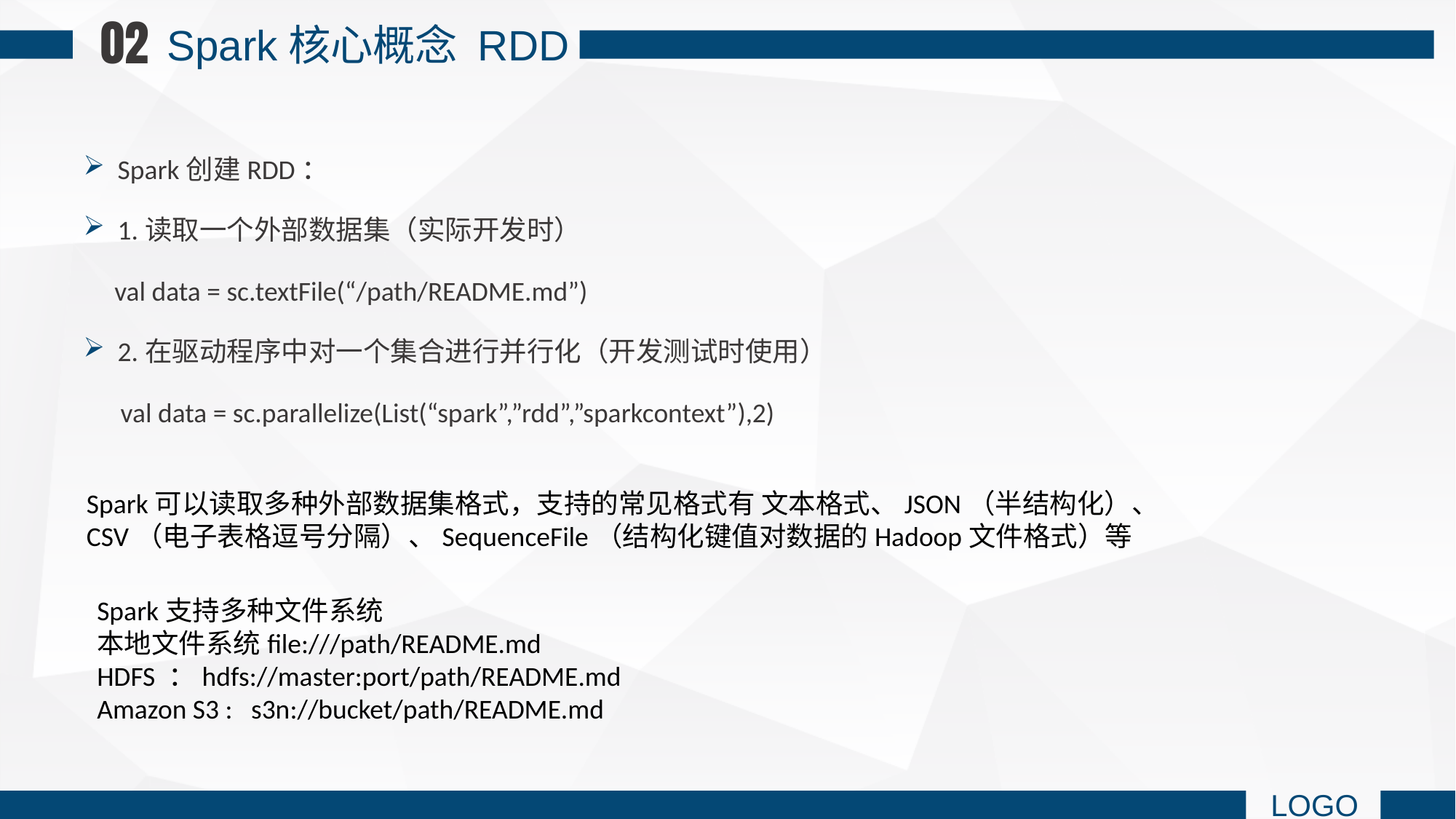

02
Spark核心概念 RDD

Spark创建RDD：

1.读取一个外部数据集（实际开发时）

     val data = sc.textFile(“/path/README.md”)

2.在驱动程序中对一个集合进行并行化（开发测试时使用）

      val data = sc.parallelize(List(“spark”,”rdd”,”sparkcontext”),2)
Spark可以读取多种外部数据集格式，支持的常见格式有 文本格式、JSON（半结构化）、
CSV（电子表格逗号分隔）、SequenceFile（结构化键值对数据的Hadoop文件格式）等
Spark支持多种文件系统
本地文件系统file:///path/README.md
HDFS ：hdfs://master:port/path/README.md
Amazon S3 :   s3n://bucket/path/README.md
LOGO